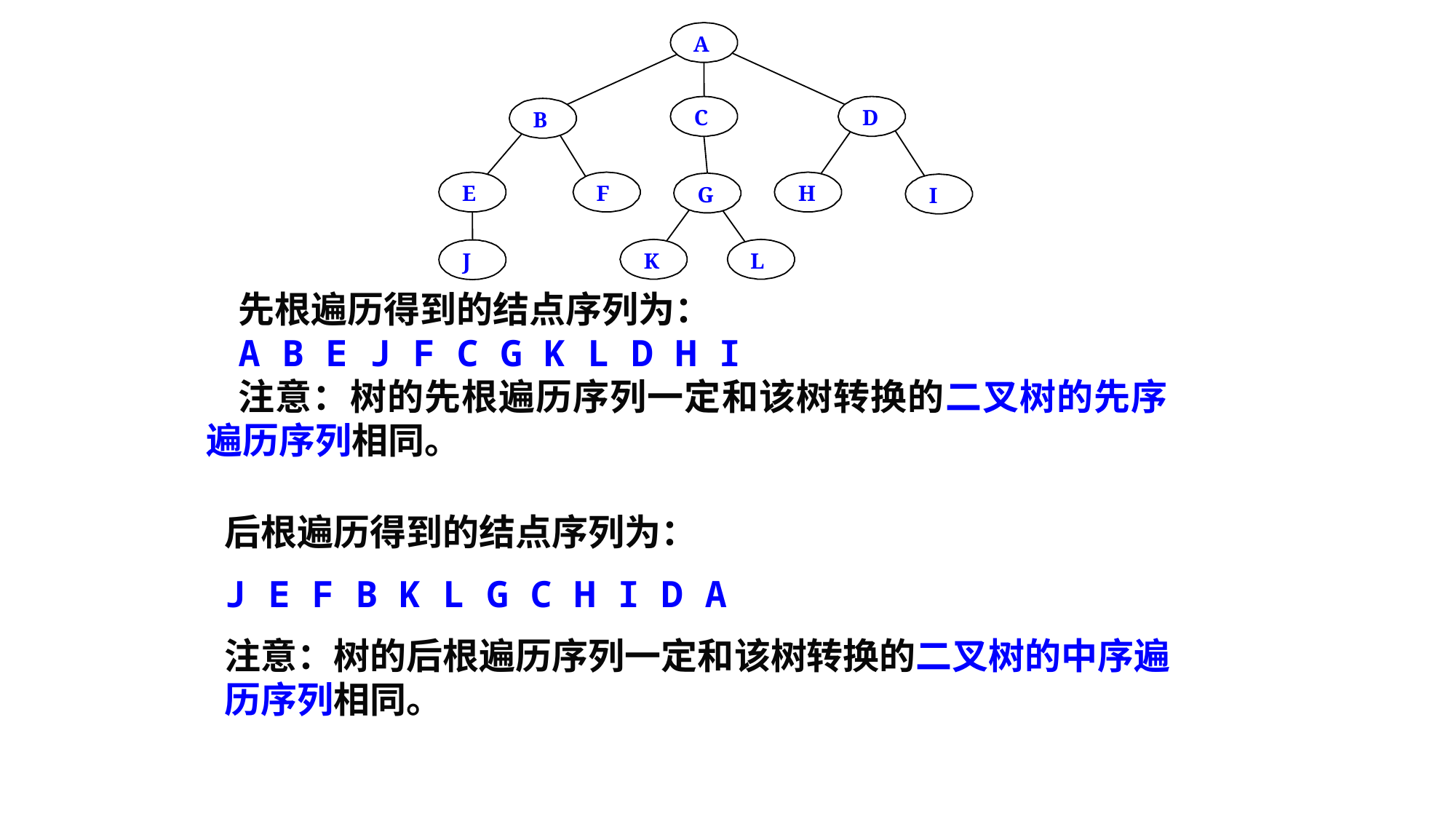

A

C
D
B

E
F
H
G
I

K
L
J
先根遍历得到的结点序列为：
A B E J F C G K L D H I
注意：树的先根遍历序列一定和该树转换的二叉树的先序遍历序列相同。
后根遍历得到的结点序列为：
J E F B K L G C H I D A
注意：树的后根遍历序列一定和该树转换的二叉树的中序遍历序列相同。